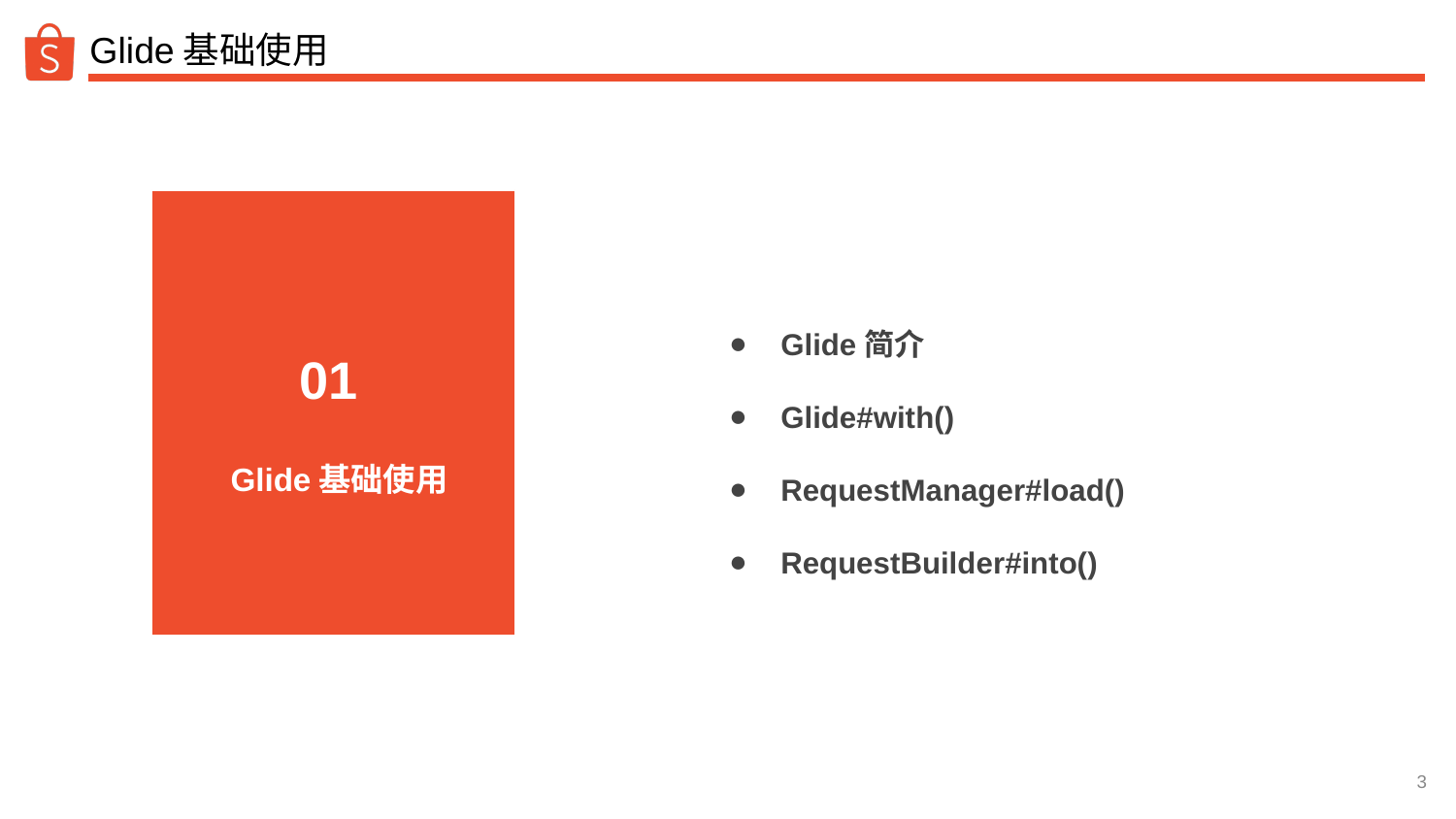

Glide基础使用

Glide简介
Glide#with()
RequestManager#load()
RequestBuilder#into()
 01

简介
Glide基础使用
3